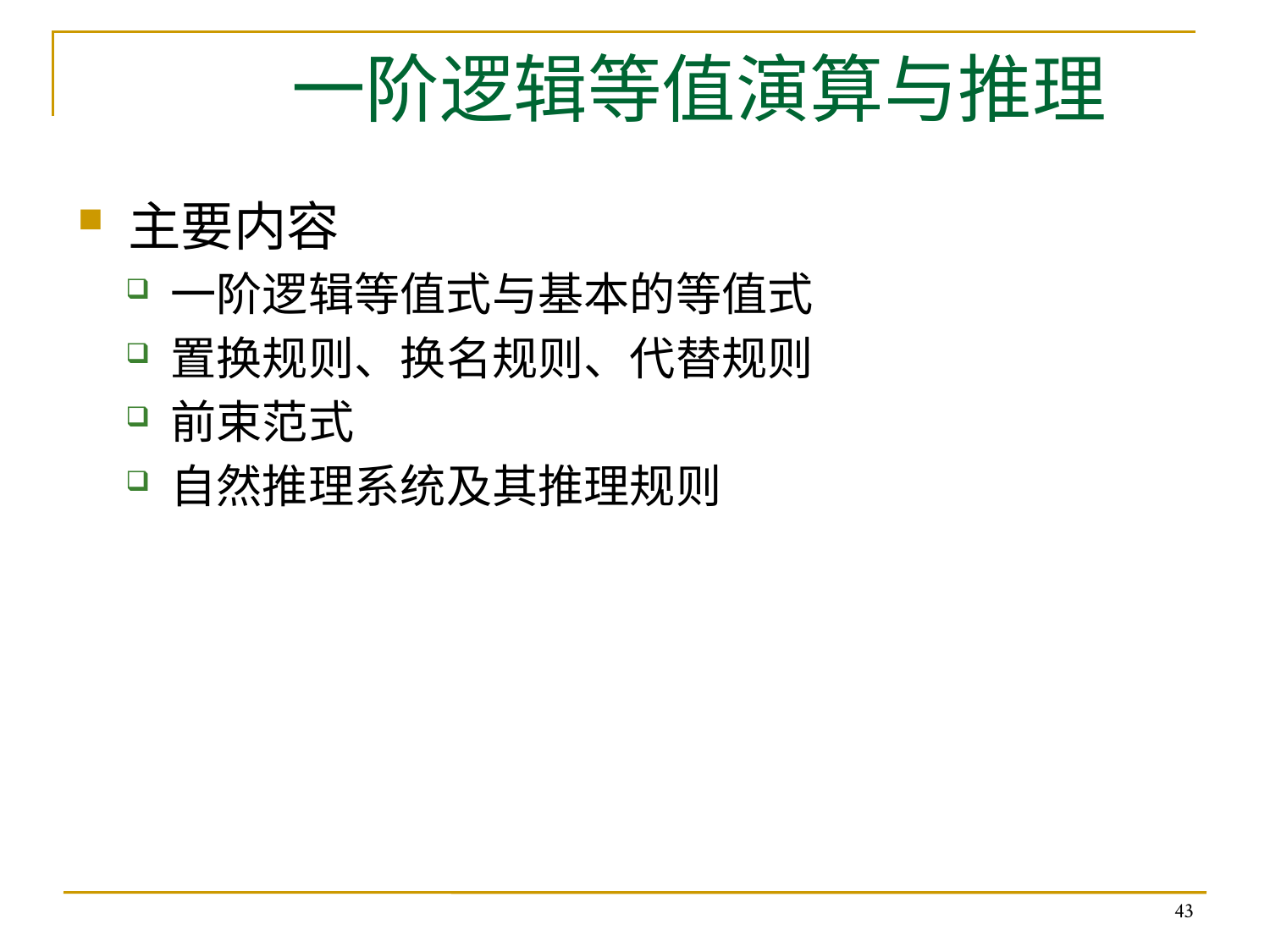

# 一阶逻辑等值演算与推理
主要内容
一阶逻辑等值式与基本的等值式
置换规则、换名规则、代替规则
前束范式
自然推理系统及其推理规则

43